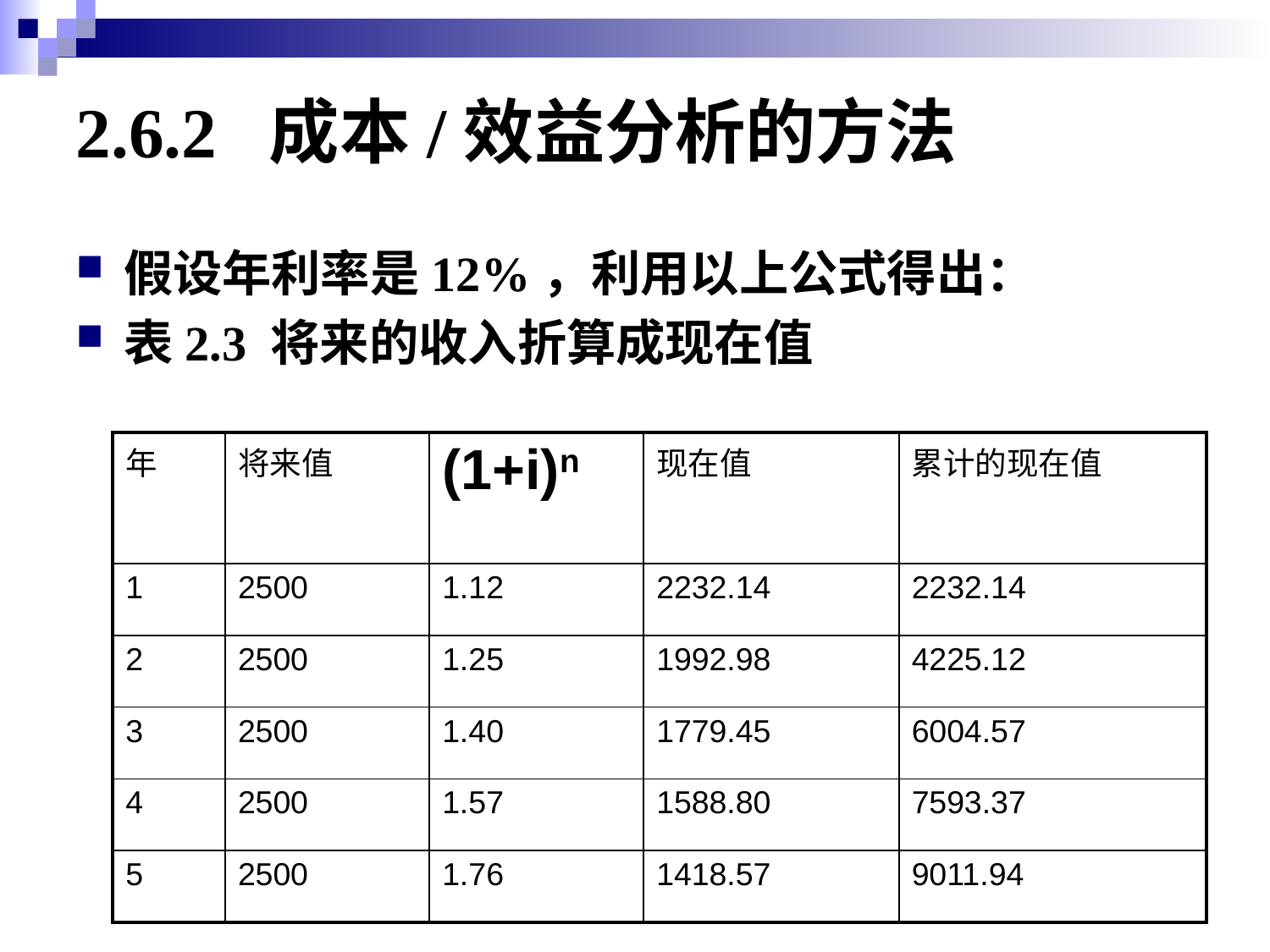

# 2.6.2  成本/效益分析的方法
假设年利率是12%，利用以上公式得出：
表2.3 将来的收入折算成现在值

| 年 | 将来值 | (1+i)n | 现在值 | 累计的现在值 |
| --- | --- | --- | --- | --- |
| 1 | 2500 | 1.12 | 2232.14 | 2232.14 |
| 2 | 2500 | 1.25 | 1992.98 | 4225.12 |
| 3 | 2500 | 1.40 | 1779.45 | 6004.57 |
| 4 | 2500 | 1.57 | 1588.80 | 7593.37 |
| 5 | 2500 | 1.76 | 1418.57 | 9011.94 |